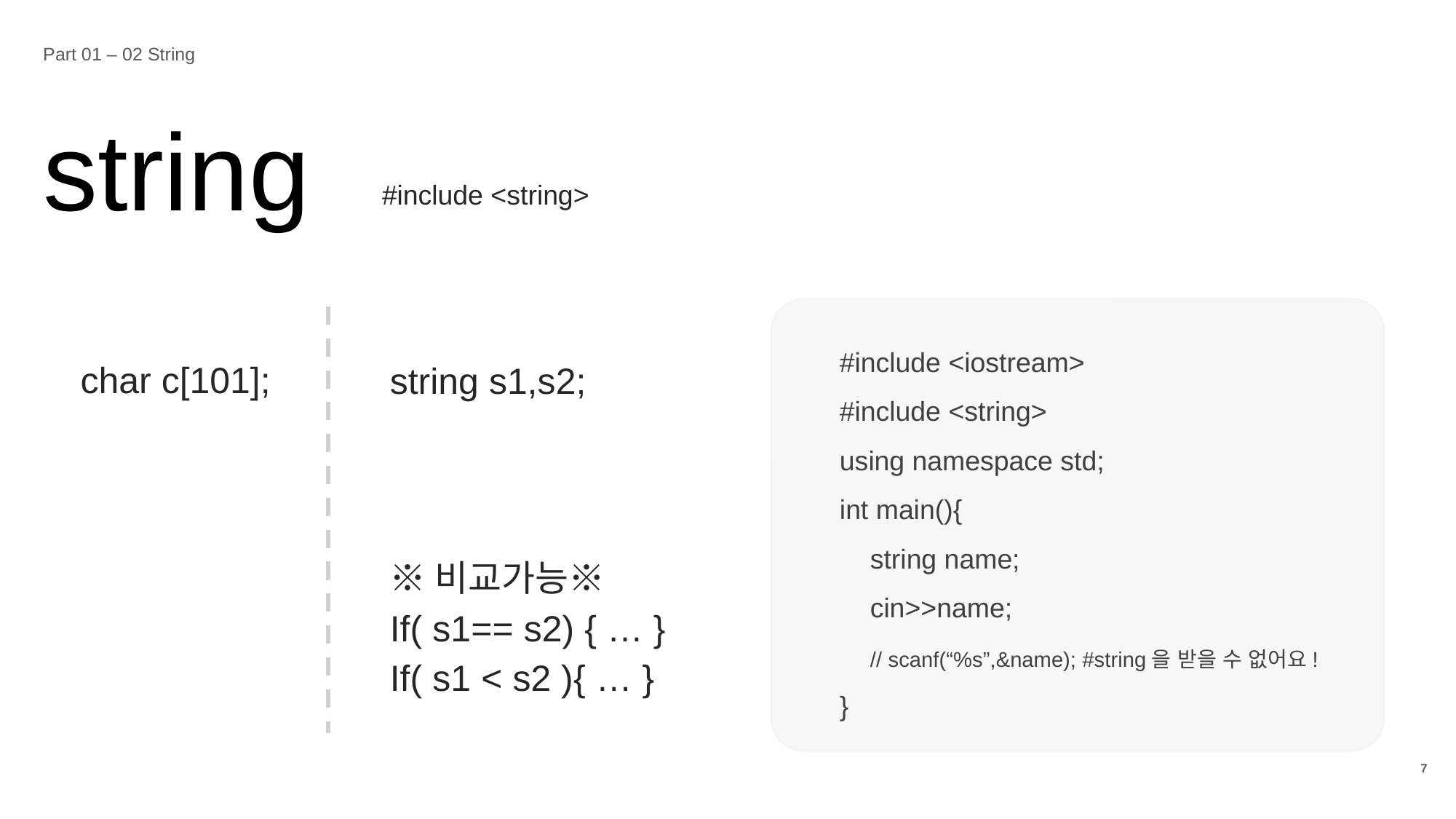

Part 01 – 02 String
string
#include <string>

#include <iostream>
#include <string>
using namespace std;
int main(){
    string name;
    cin>>name;
    // scanf(“%s”,&name); #string을 받을 수 없어요!
}
char c[101];
string s1,s2;
※비교가능※
If( s1== s2) { … }
If( s1 < s2 ){ … }